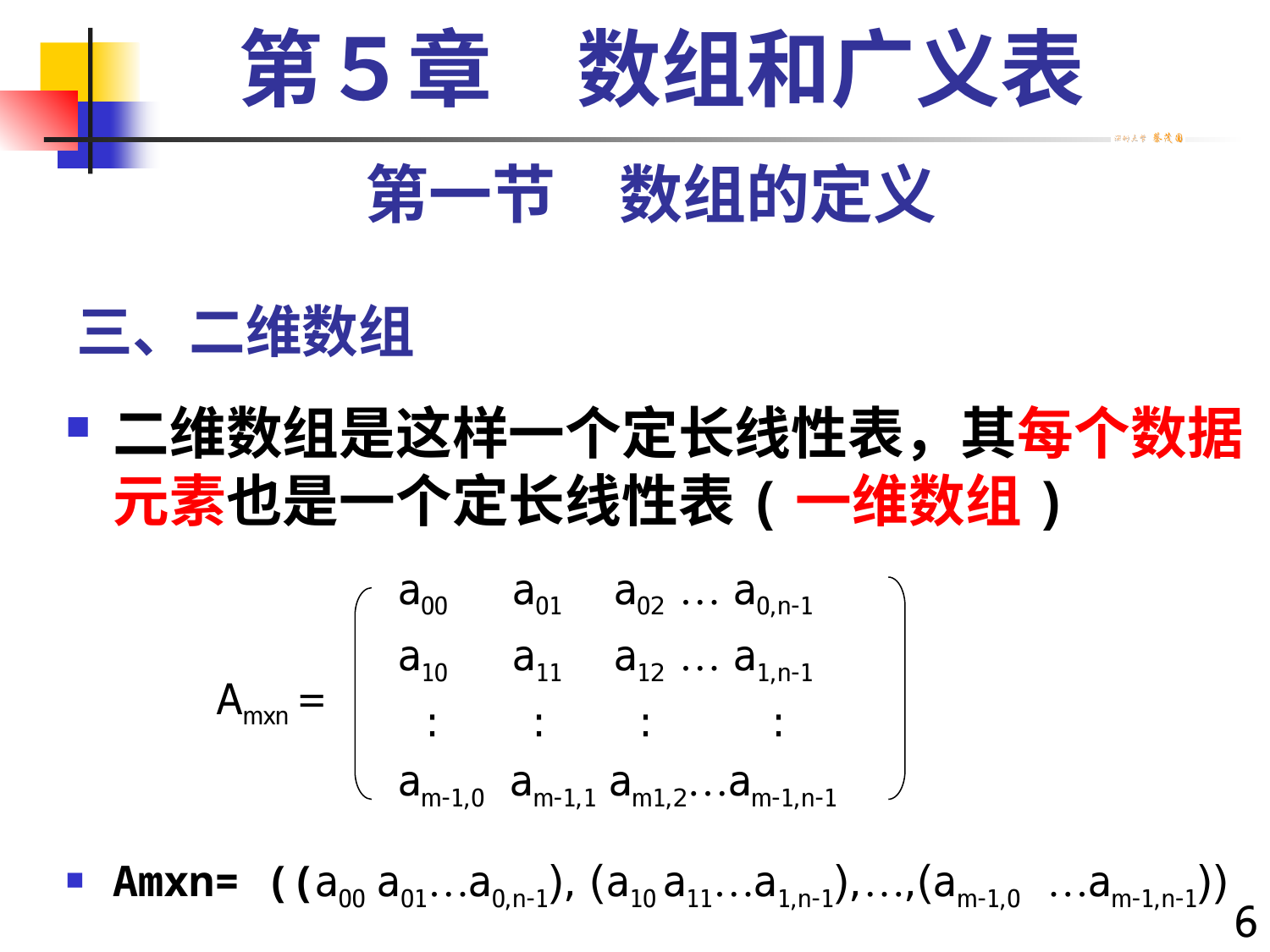

第５章　数组和广义表
第一节　数组的定义
# 三、二维数组
二维数组是这样一个定长线性表，其每个数据元素也是一个定长线性表(一维数组)

Amxn= ((a00 a01…a0,n-1), (a10 a11…a1,n-1),…,(am-1,0  …am-1,n-1))
a00     a01    a02  … a0,n-1
a10     a11    a12  … a1,n-1
  :       :       :         :
am-1,0  am-1,1 am1,2…am-1,n-1

Amxn =
6